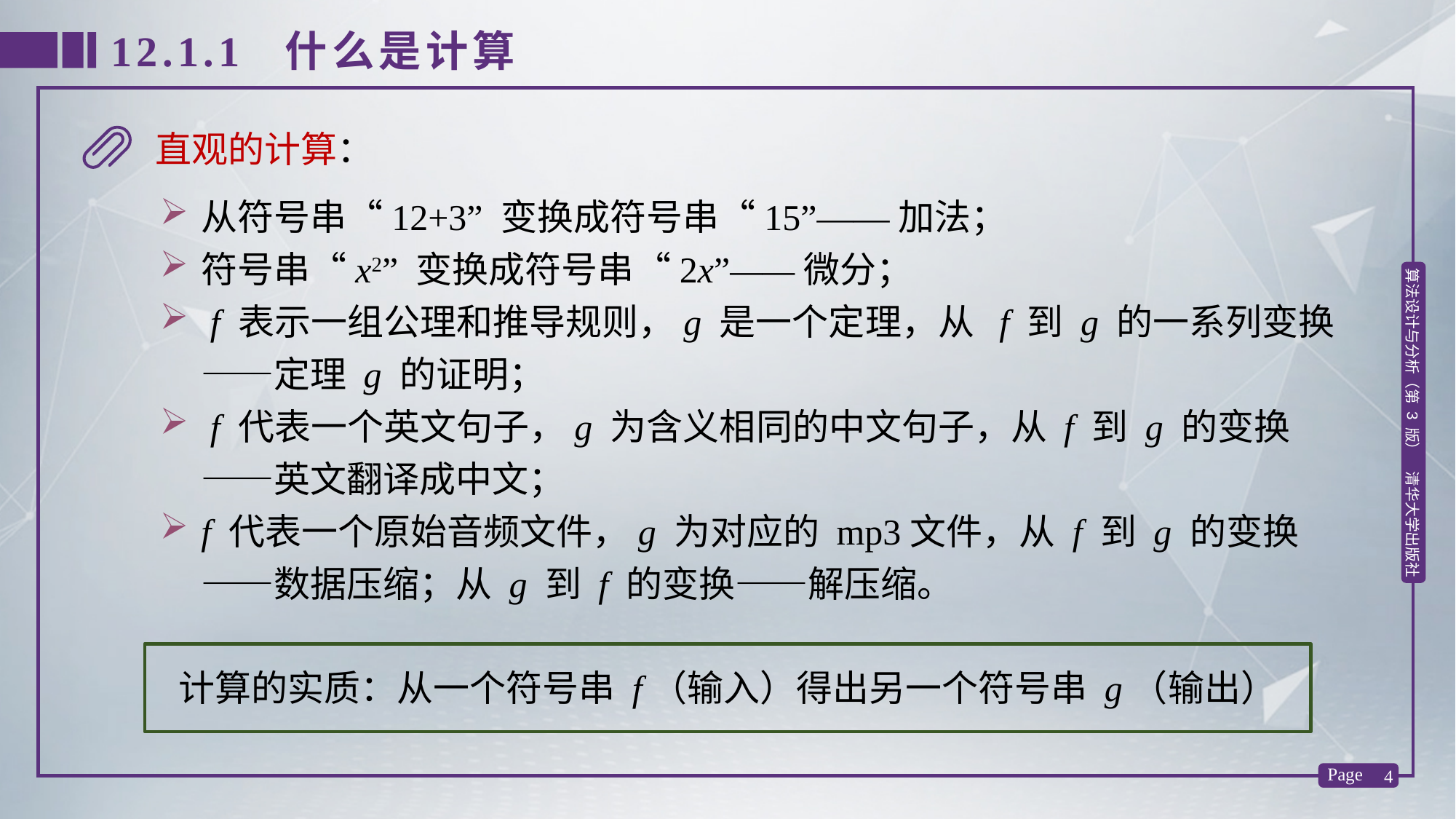

12.1.1  什么是计算
直观的计算：

从符号串“12+3” 变换成符号串“15”——加法；
符号串“x2” 变换成符号串“2x”——微分；
 f 表示一组公理和推导规则，g 是一个定理，从  f 到 g 的一系列变换——定理 g 的证明；
 f 代表一个英文句子，g 为含义相同的中文句子，从 f 到 g 的变换——英文翻译成中文；
f 代表一个原始音频文件，g 为对应的 mp3文件，从 f 到 g 的变换——数据压缩；从 g 到 f 的变换——解压缩。
计算的实质：从一个符号串 f（输入）得出另一个符号串 g（输出）